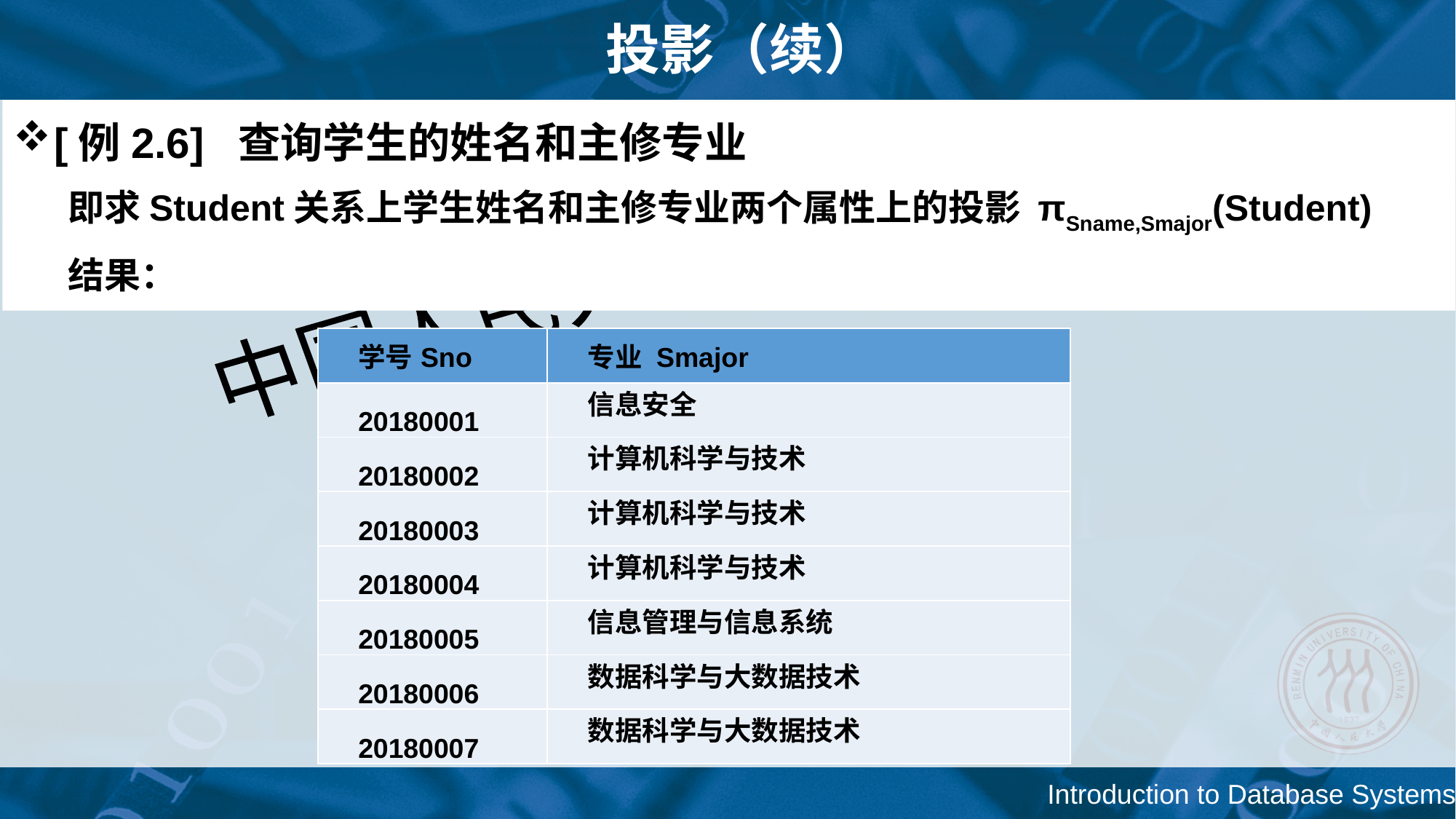

# 投影（续）
[例2.6]  查询学生的姓名和主修专业
即求Student关系上学生姓名和主修专业两个属性上的投影 πSname,Smajor(Student)
结果：
| 学号Sno | 专业 Smajor |
| --- | --- |
| 20180001 | 信息安全 |
| 20180002 | 计算机科学与技术 |
| 20180003 | 计算机科学与技术 |
| 20180004 | 计算机科学与技术 |
| 20180005 | 信息管理与信息系统 |
| 20180006 | 数据科学与大数据技术 |
| 20180007 | 数据科学与大数据技术 |